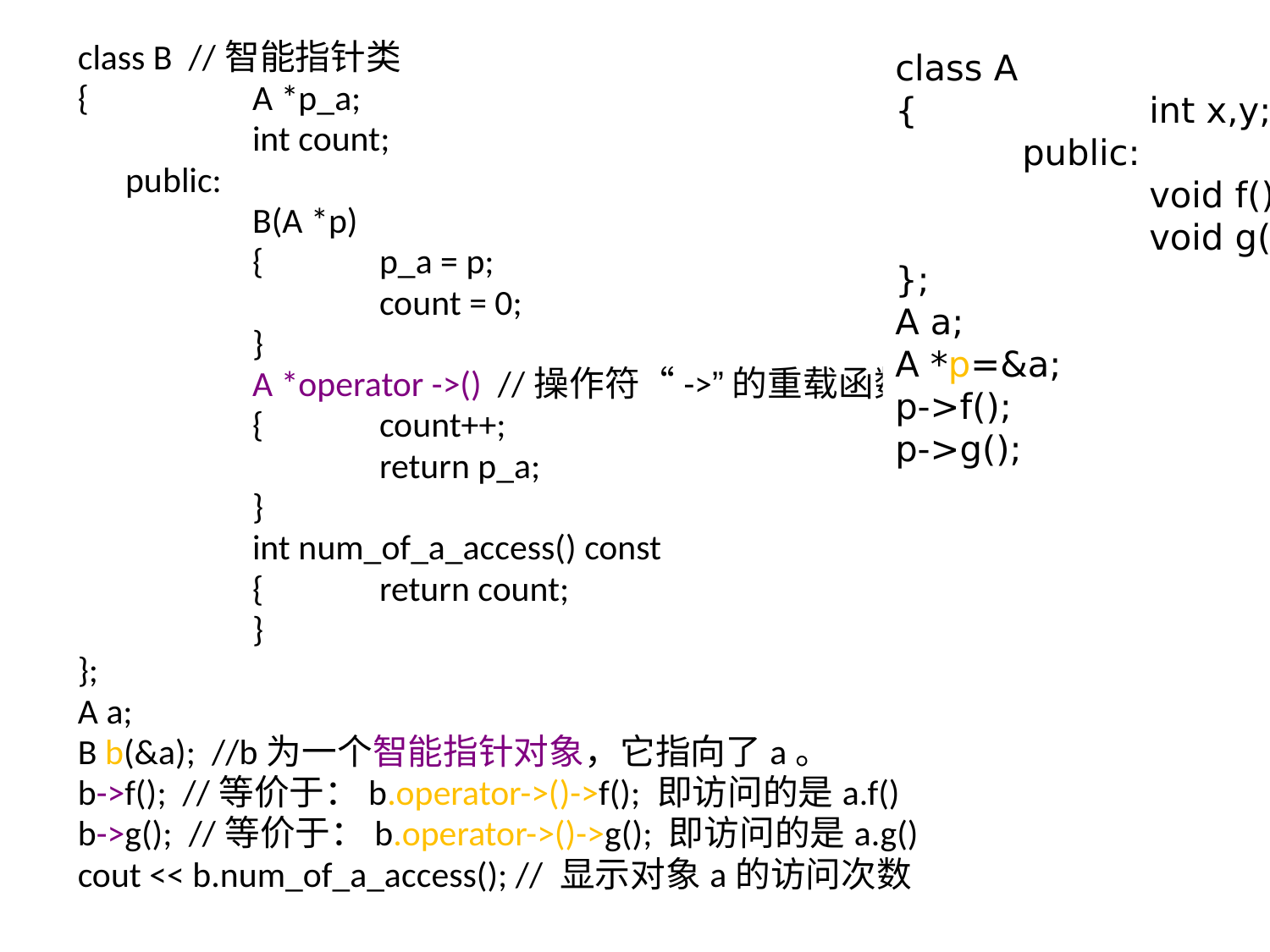

class B  //智能指针类
{		A *p_a;
		int count;
	public:
		B(A *p)
		{	p_a = p;
			count = 0;
		}
		A *operator ->()  //操作符“->”的重载函数
		{	count++;
			return p_a;
		}
		int num_of_a_access() const
		{	return count;
		}
};
A a;
B b(&a);  //b为一个智能指针对象，它指向了a。
b->f();  //等价于：b.operator->()->f(); 即访问的是a.f()
b->g();  //等价于：b.operator->()->g(); 即访问的是a.g()
cout << b.num_of_a_access(); // 显示对象a的访问次数
class A
{		int x,y;
	public:
		void f();
		void g();
};
A a;
A *p=&a;
p->f();
p->g();